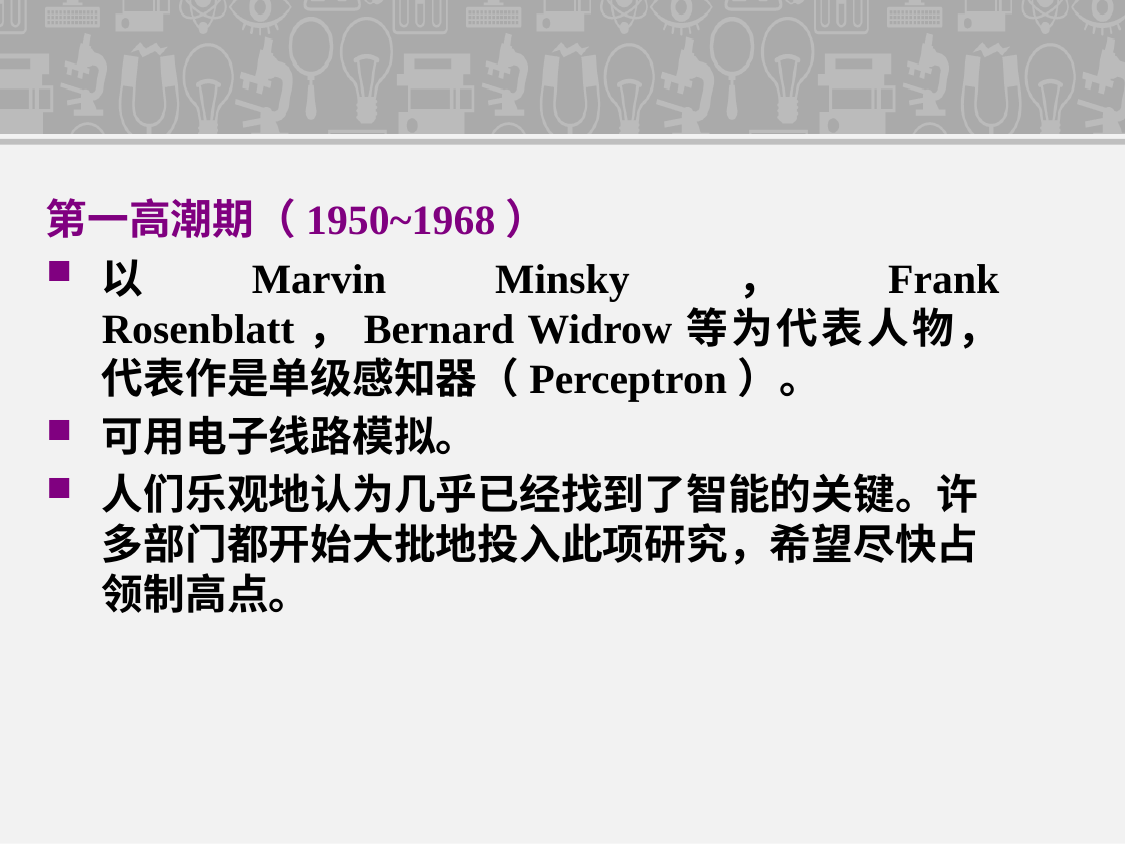

第一高潮期（1950~1968）
以Marvin Minsky，Frank Rosenblatt，Bernard Widrow等为代表人物，代表作是单级感知器（Perceptron）。
可用电子线路模拟。
人们乐观地认为几乎已经找到了智能的关键。许多部门都开始大批地投入此项研究，希望尽快占领制高点。